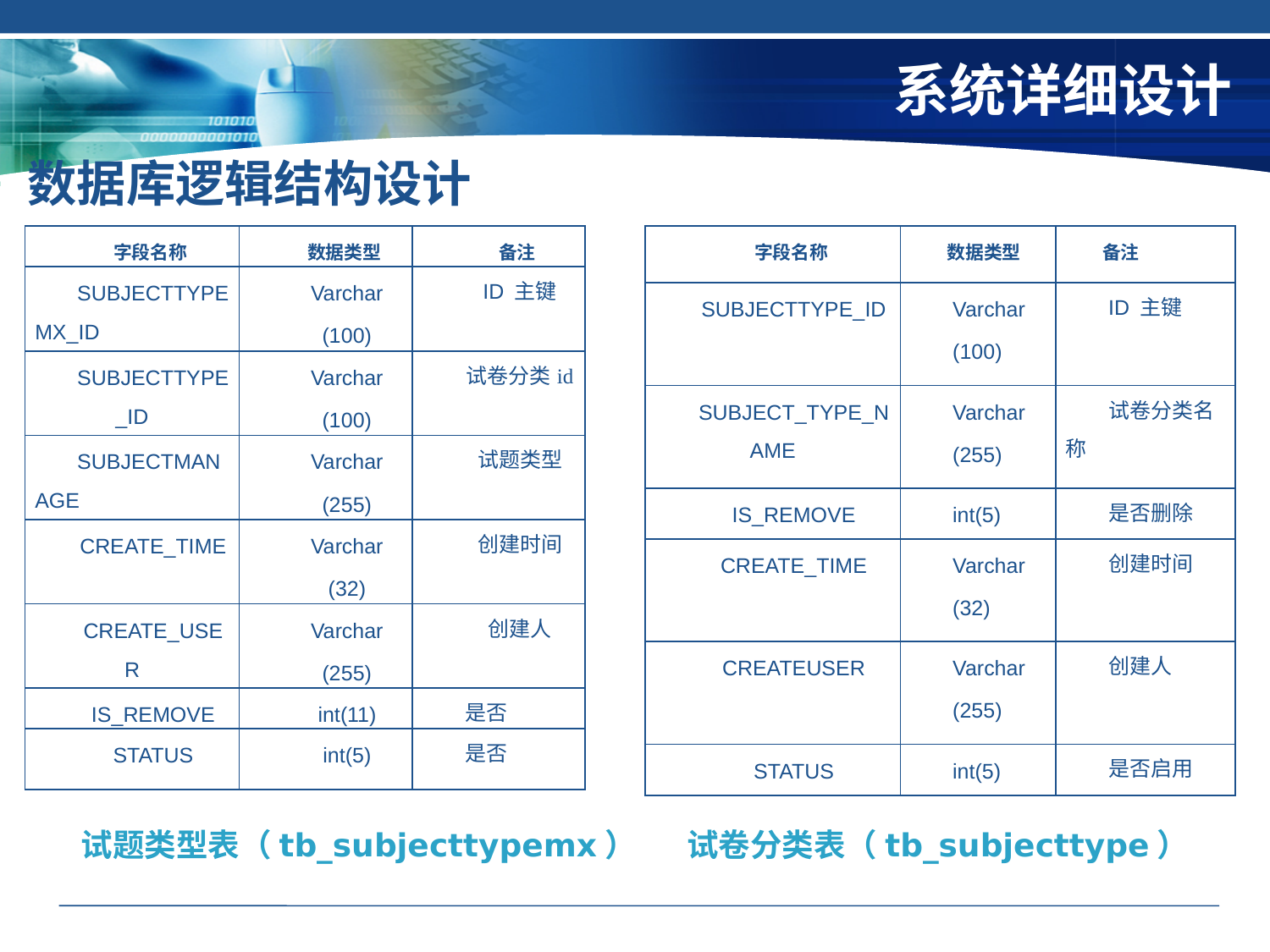

# 系统详细设计
数据库逻辑结构设计

试题类型表（tb_subjecttypemx）       试卷分类表（tb_subjecttype）

| 字段名称 | 数据类型 | 备注 |
| --- | --- | --- |
| SUBJECTTYPEMX\_ID | Varchar (100) | ID 主键 |
| SUBJECTTYPE\_ID | Varchar (100) | 试卷分类id |
| SUBJECTMANAGE | Varchar (255) | 试题类型 |
| CREATE\_TIME | Varchar (32) | 创建时间 |
| CREATE\_USER | Varchar (255) | 创建人 |
| IS\_REMOVE | int(11) | 是否 |
| STATUS | int(5) | 是否 |
| 字段名称 | 数据类型 | 备注 |
| --- | --- | --- |
| SUBJECTTYPE\_ID | Varchar (100) | ID 主键 |
| SUBJECT\_TYPE\_NAME | Varchar (255) | 试卷分类名称 |
| IS\_REMOVE | int(5) | 是否删除 |
| CREATE\_TIME | Varchar (32) | 创建时间 |
| CREATEUSER | Varchar (255) | 创建人 |
| STATUS | int(5) | 是否启用 |